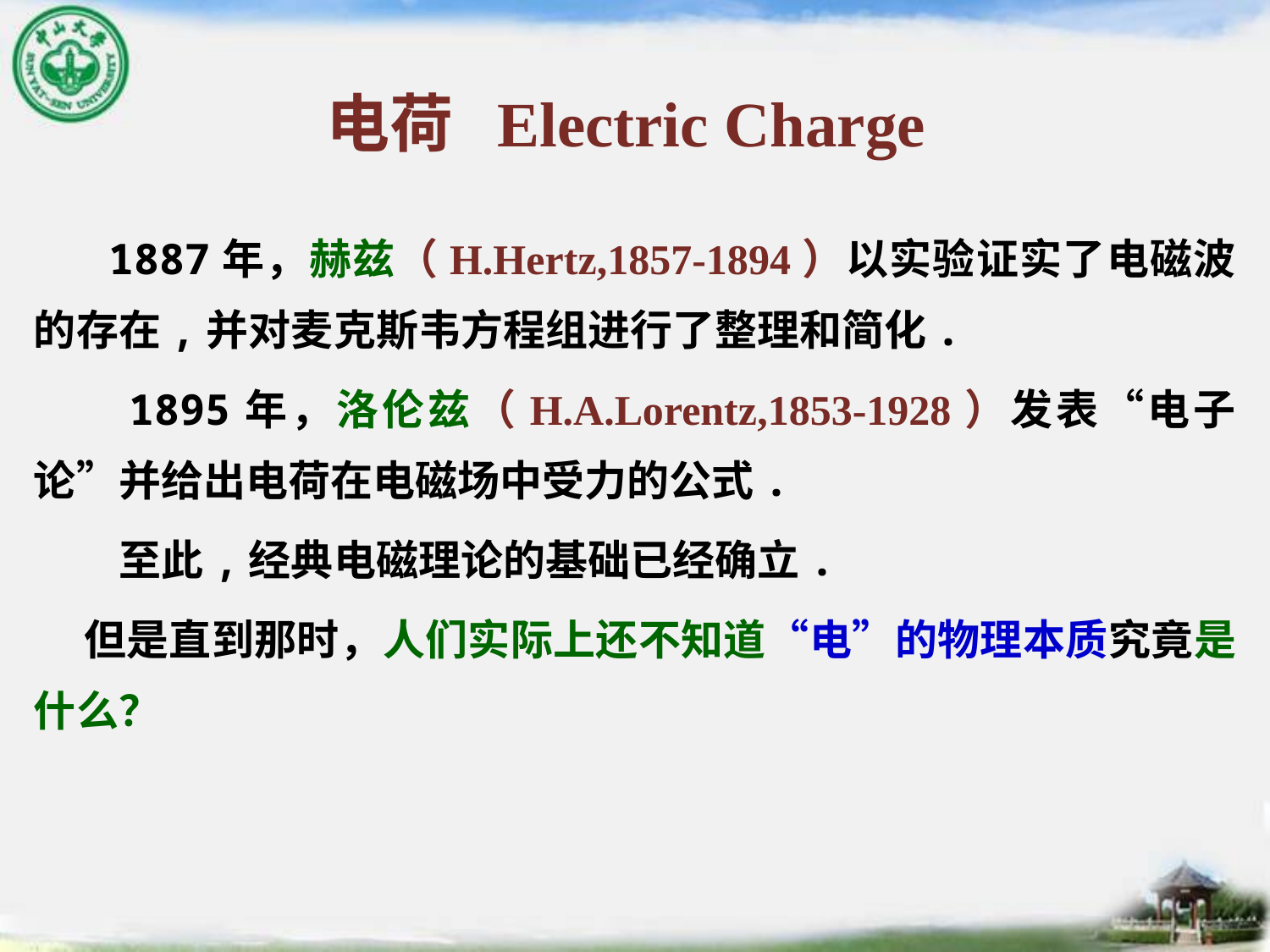

# 电荷  Electric Charge
　  1887年，赫兹（H.Hertz,1857-1894）以实验证实了电磁波的存在,并对麦克斯韦方程组进行了整理和简化.
  　1895年，洛伦兹（H.A.Lorentz,1853-1928）发表“电子论”并给出电荷在电磁场中受力的公式.
　　至此,经典电磁理论的基础已经确立.
    但是直到那时，人们实际上还不知道“电”的物理本质究竟是什么？

5